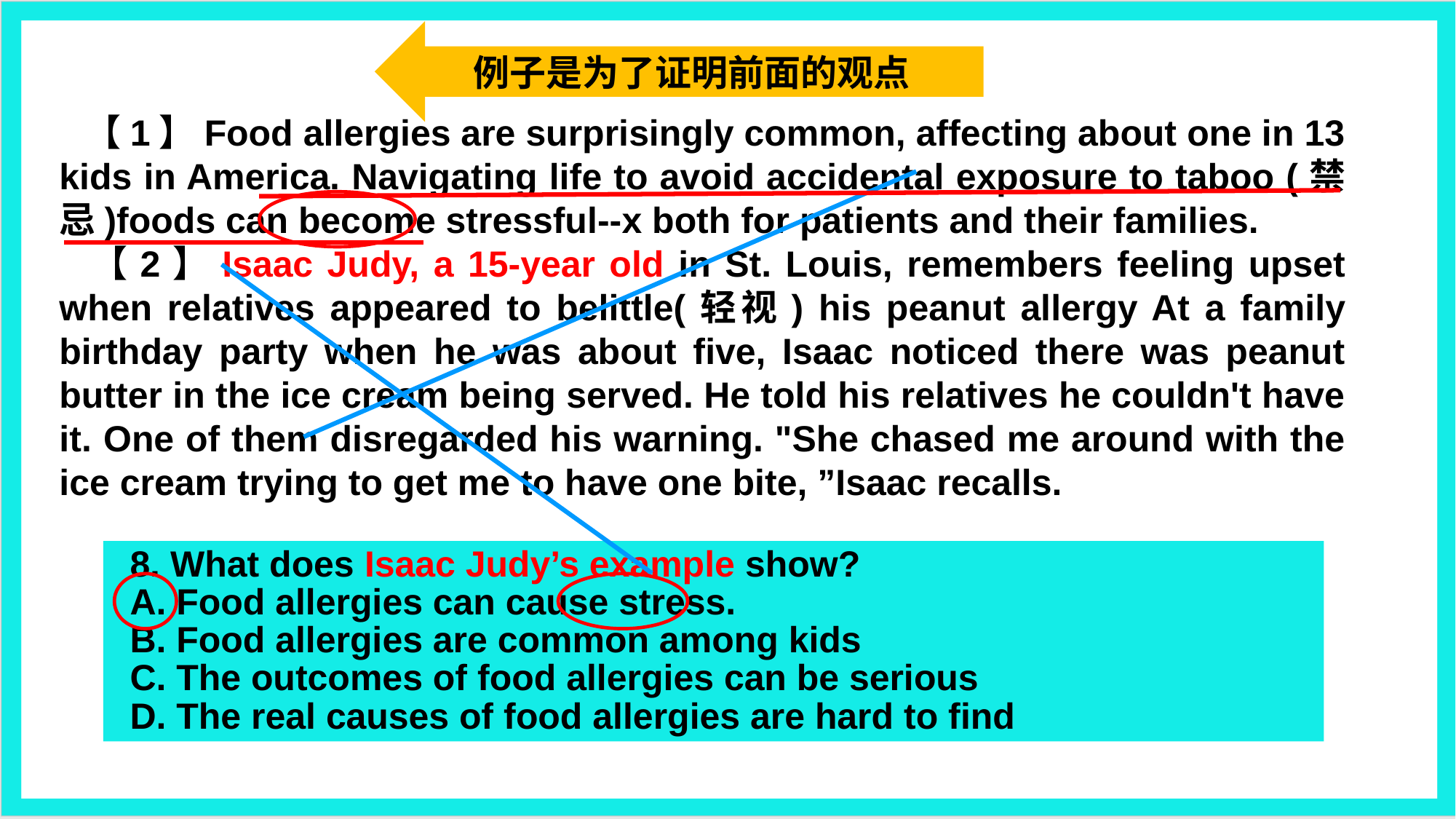

例子是为了证明前面的观点
   【1】Food allergies are surprisingly common, affecting about one in 13 kids in America. Navigating life to avoid accidental exposure to taboo (禁忌)foods can become stressful--x both for patients and their families.
【2】Isaac Judy, a 15-year old in St. Louis, remembers feeling upset when relatives appeared to belittle(轻视) his peanut allergy At a family birthday party when he was about five, Isaac noticed there was peanut butter in the ice cream being served. He told his relatives he couldn't have it. One of them disregarded his warning. "She chased me around with the ice cream trying to get me to have one bite, ”Isaac recalls.

8. What does Isaac Judy’s example show?
A. Food allergies can cause stress.
B. Food allergies are common among kids
C. The outcomes of food allergies can be serious
D. The real causes of food allergies are hard to find